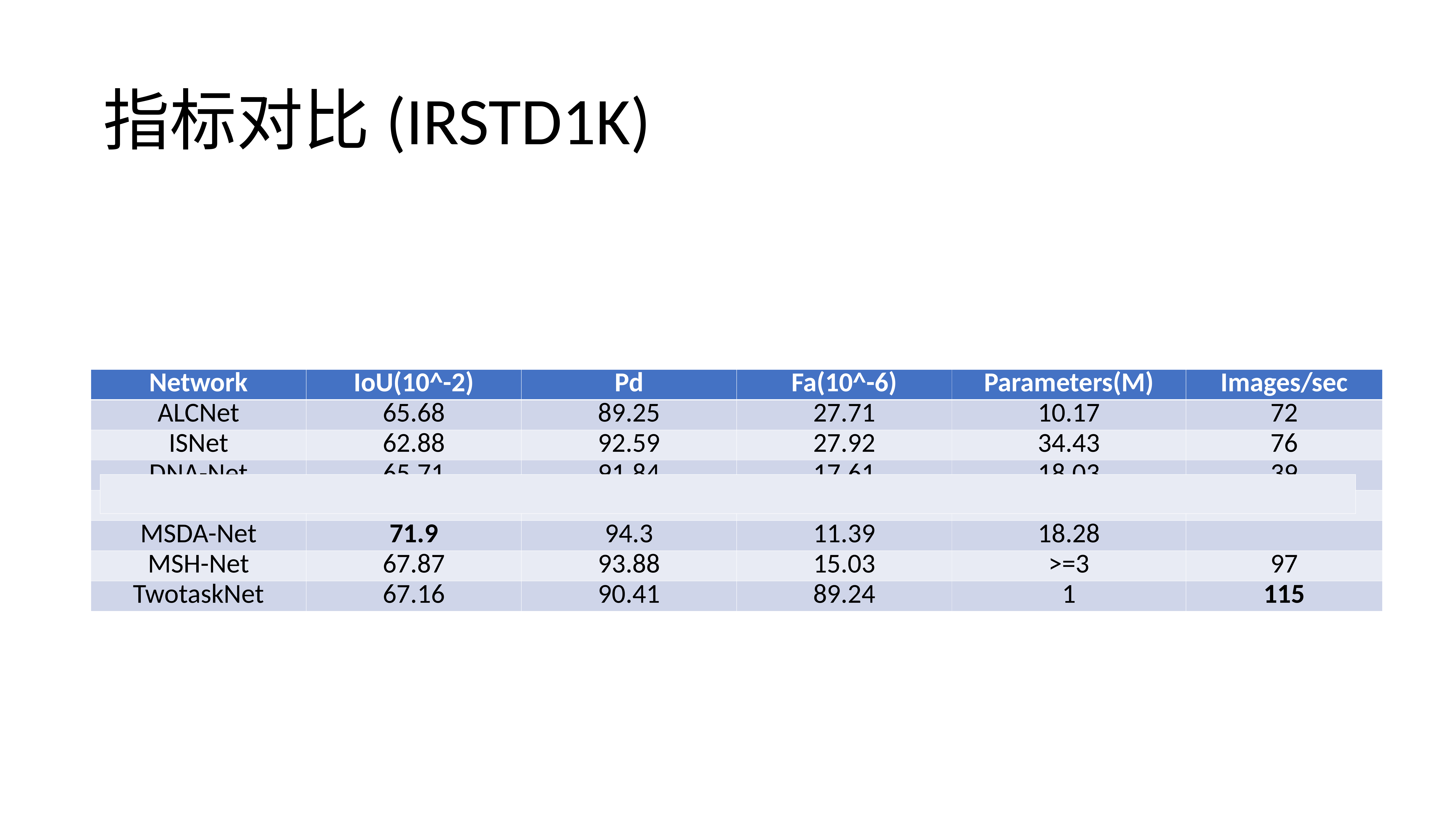

# 指标对比(IRSTD1K)
| Network | IoU(10^-2) | Pd | Fa(10^-6) | Parameters(M) | Images/sec |
| --- | --- | --- | --- | --- | --- |
| ALCNet | 65.68 | 89.25 | 27.71 | 10.17 | 72 |
| ISNet | 62.88 | 92.59 | 27.92 | 34.43 | 76 |
| DNA-Net | 65.71 | 91.84 | 17.61 | 18.03 | 39 |
| RPCANet | 63.21 | 88.31 | 43.9 | 0.6 | 104 |
| MSDA-Net | 71.9 | 94.3 | 11.39 | 18.28 |  |
| MSH-Net | 67.87 | 93.88 | 15.03 | >=3 | 97 |
| TwotaskNet | 67.16 | 90.41 | 89.24 | 1 | 115 |
|  |
| --- |